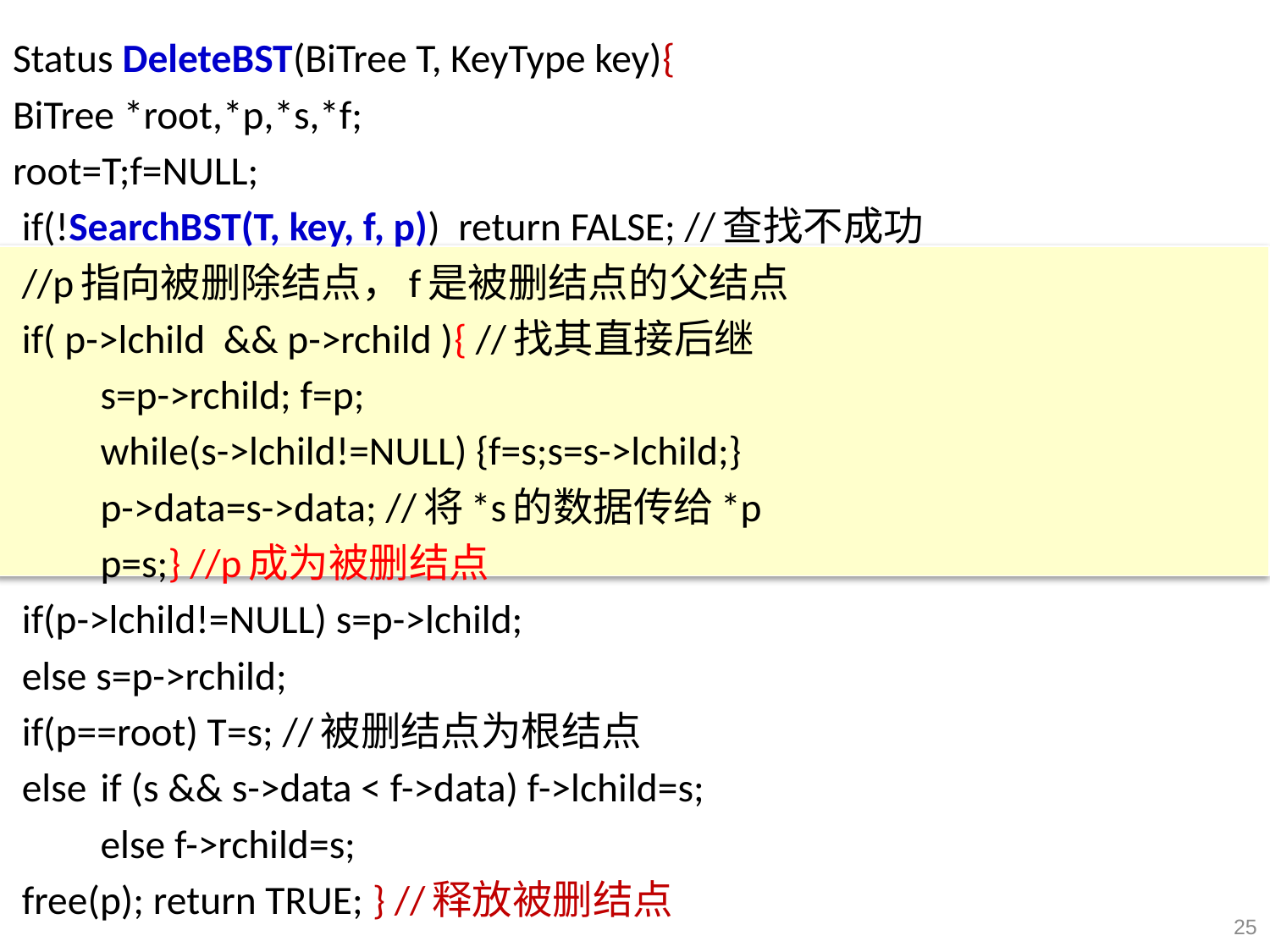

Status DeleteBST(BiTree T, KeyType key){
BiTree *root,*p,*s,*f;
root=T;f=NULL;
 if(!SearchBST(T, key, f, p))  return FALSE; //查找不成功
 //p指向被删除结点，f是被删结点的父结点
 if( p->lchild  && p->rchild ){ //找其直接后继
	s=p->rchild; f=p;
	while(s->lchild!=NULL) {f=s;s=s->lchild;}
	p->data=s->data; //将*s的数据传给*p
	p=s;} //p成为被删结点
 if(p->lchild!=NULL) s=p->lchild;
 else s=p->rchild;
 if(p==root) T=s; //被删结点为根结点
 else 	if (s && s->data < f->data) f->lchild=s;
 	else f->rchild=s;
 free(p); return TRUE; } //释放被删结点

25